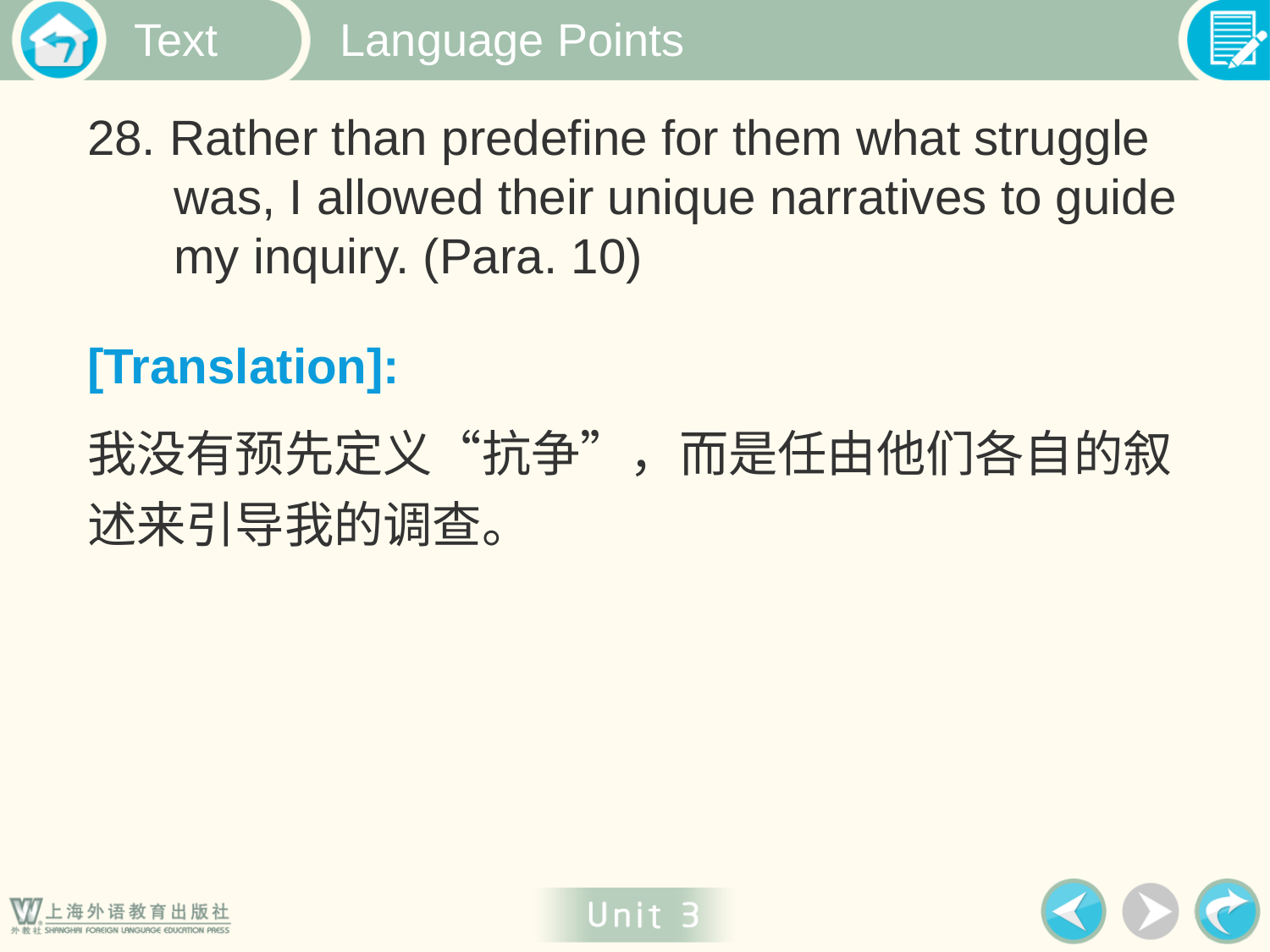

Language Points

28. Rather than predefine for them what struggle was, I allowed their unique narratives to guide my inquiry. (Para. 10)
[Translation]:
我没有预先定义“抗争”，而是任由他们各自的叙述来引导我的调查。